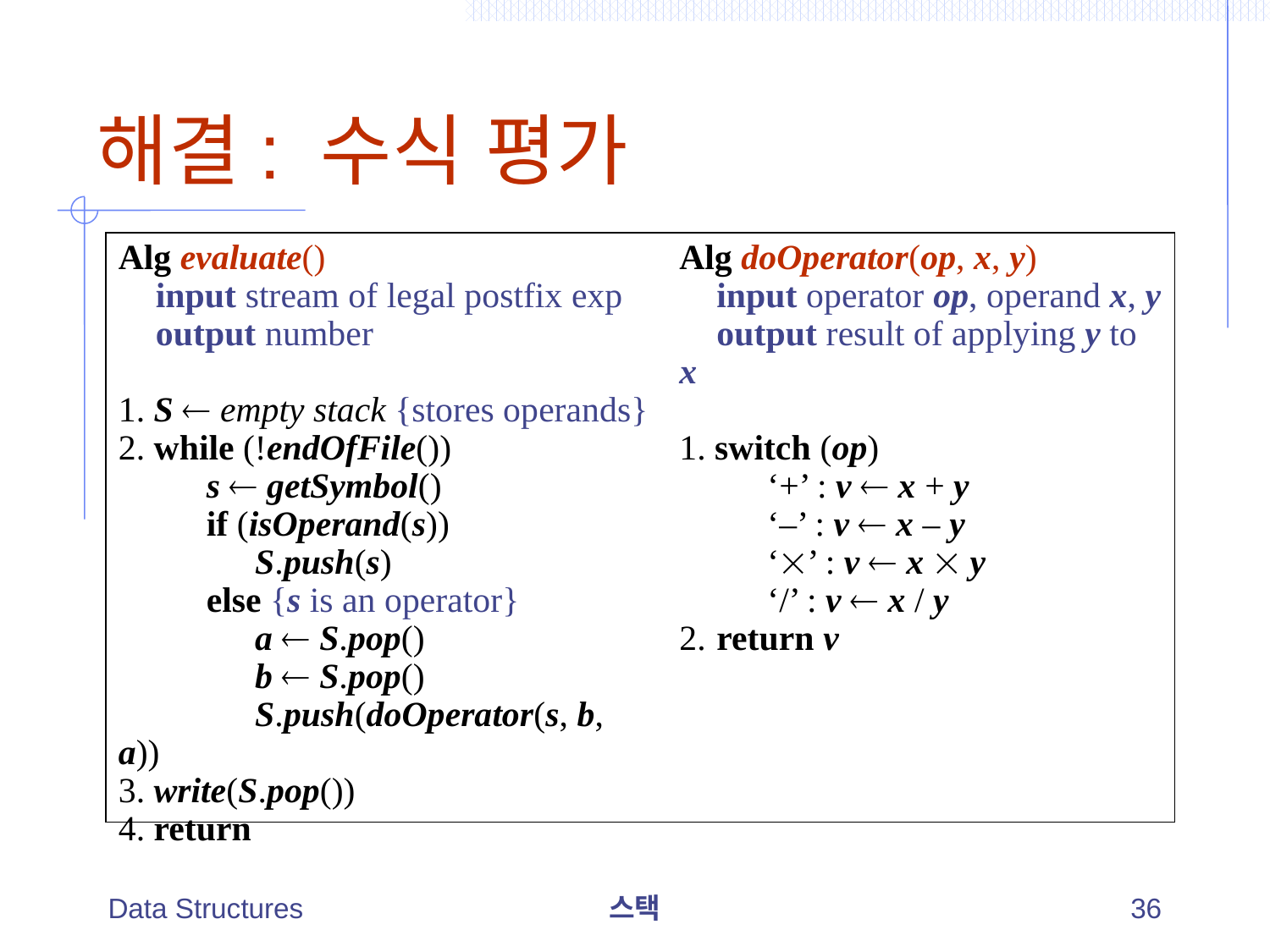

# 해결: 수식 평가
Alg evaluate()
	input stream of legal postfix exp
	output number

1. S ← empty stack {stores operands}
2. while (!endOfFile())
		s ← getSymbol()
		if (isOperand(s))
			S.push(s)
		else {s is an operator}
			a ← S.pop()
			b ← S.pop()
			S.push(doOperator(s, b, a))
3. write(S.pop())
4. return

Alg doOperator(op, x, y)
	input operator op, operand x, y
	output result of applying y to x

1. switch (op)
		‘+’ : v ← x + y
		‘–’ : v ← x – y
		‘×’ : v ← x × y
		‘/’ : v ← x / y
2.	return v
Data Structures
스택
36